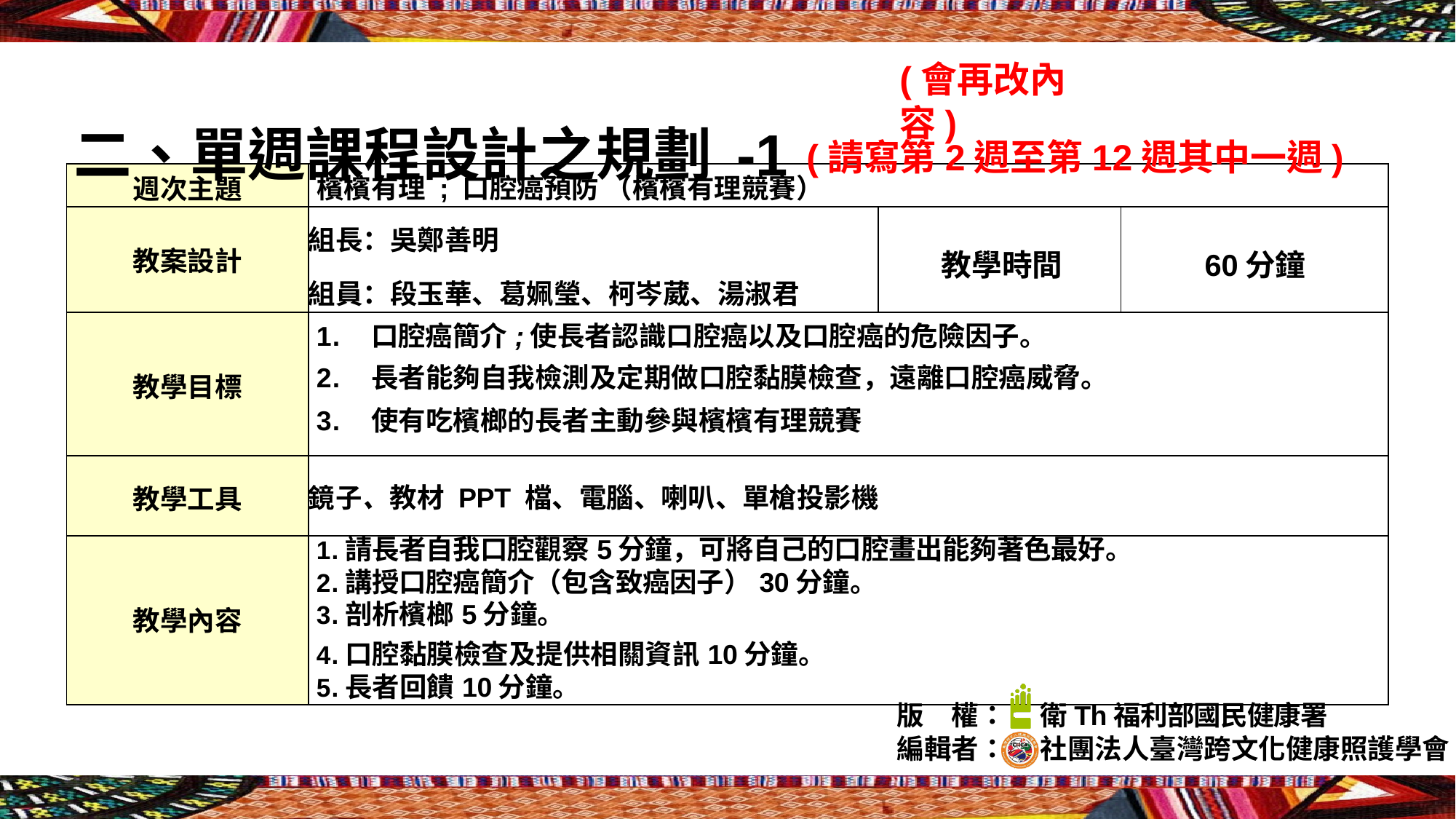

# (會再改內容)
二、單週課程設計之規劃-1 (請寫第2週至第12週其中一週)
| 週次主題 | 檳檳有理 ; 口腔癌預防 （檳檳有理競賽） |  |  |
| --- | --- | --- | --- |
| 教案設計 | 組長：吳鄭善明 組員：段玉華、葛姵瑩、柯岑葳、湯淑君 | 教學時間 | 60分鐘 |
| 教學目標 | 口腔癌簡介;使長者認識口腔癌以及口腔癌的危險因子。 長者能夠自我檢測及定期做口腔黏膜檢查，遠離口腔癌威脅。 使有吃檳榔的長者主動參與檳檳有理競賽 |  |  |
| 教學工具 | 鏡子、教材 PPT 檔、電腦、喇叭、單槍投影機 |  |  |
| 教學內容 | 請長者自我口腔觀察5分鐘，可將自己的口腔畫出能夠著色最好。 講授口腔癌簡介（包含致癌因子）30分鐘。 剖析檳榔5分鐘。 口腔黏膜檢查及提供相關資訊10分鐘。 長者回饋10分鐘。 |  |  |

版
權：
衛Th福利部國民健康署
社團法人臺灣跨文化健康照護學會
編輯者：